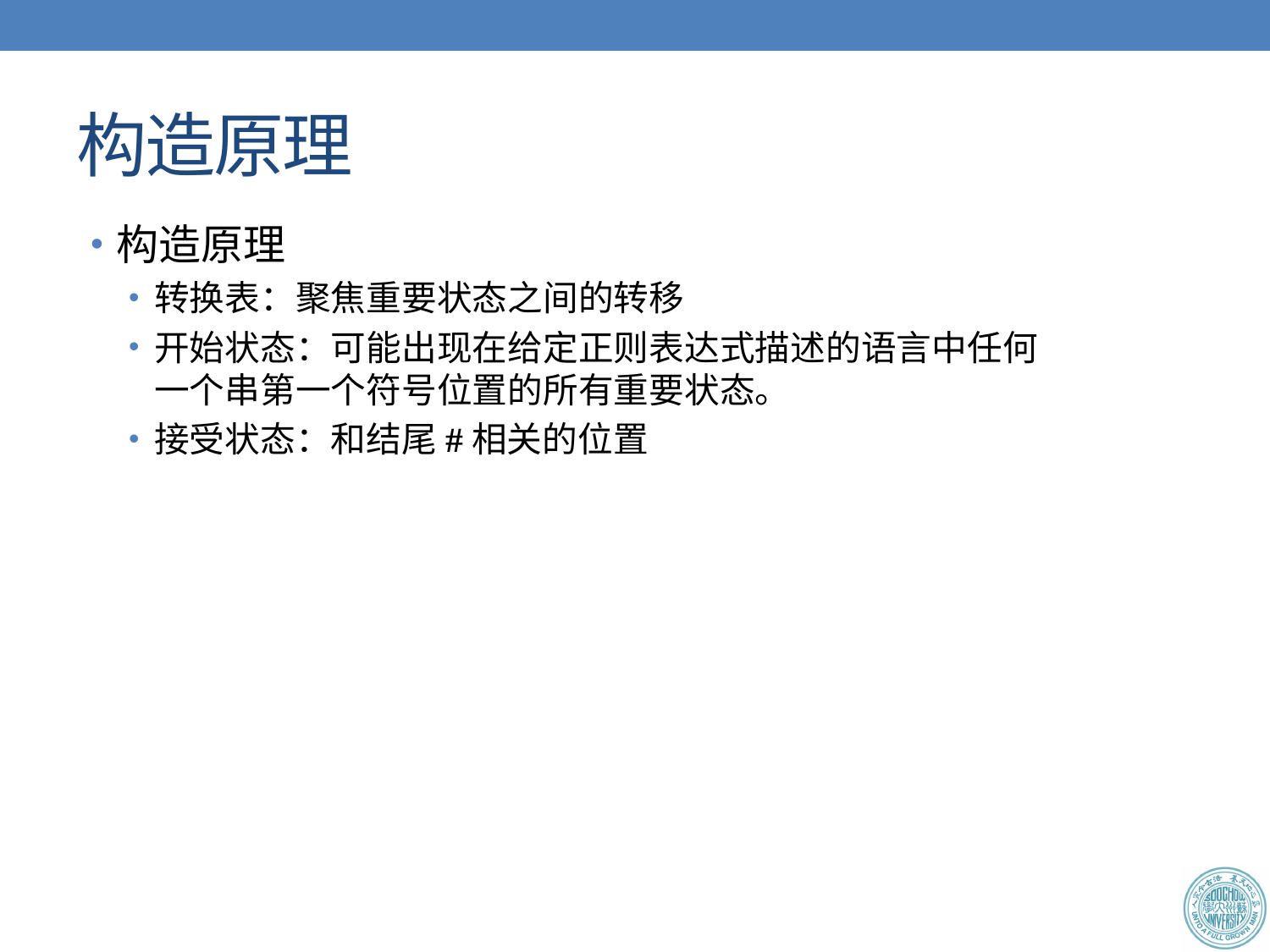

# 构造原理
构造原理
转换表：聚焦重要状态之间的转移
开始状态：可能出现在给定正则表达式描述的语言中任何一个串第一个符号位置的所有重要状态。
接受状态：和结尾#相关的位置